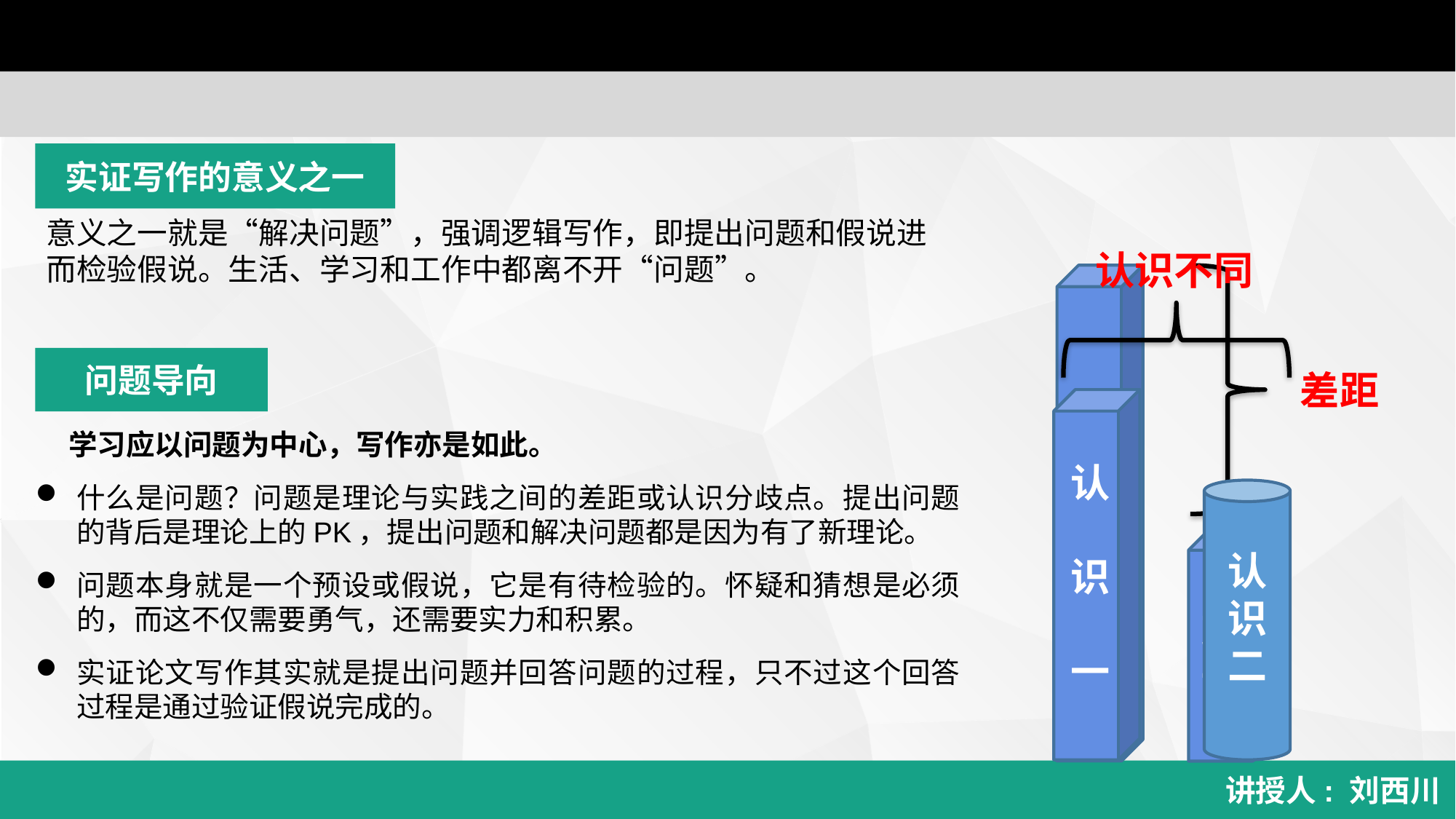

实证写作的意义之一
意义之一就是“解决问题”，强调逻辑写作，即提出问题和假说进而检验假说。生活、学习和工作中都离不开“问题”。

认识不同

问题导向
差距
实

践

    学习应以问题为中心，写作亦是如此。
什么是问题？问题是理论与实践之间的差距或认识分歧点。提出问题的背后是理论上的PK，提出问题和解决问题都是因为有了新理论。
问题本身就是一个预设或假说，它是有待检验的。怀疑和猜想是必须的，而这不仅需要勇气，还需要实力和积累。
实证论文写作其实就是提出问题并回答问题的过程，只不过这个回答过程是通过验证假说完成的。
认

识

一

认
识
二
理
论

          讲授人: 刘西川